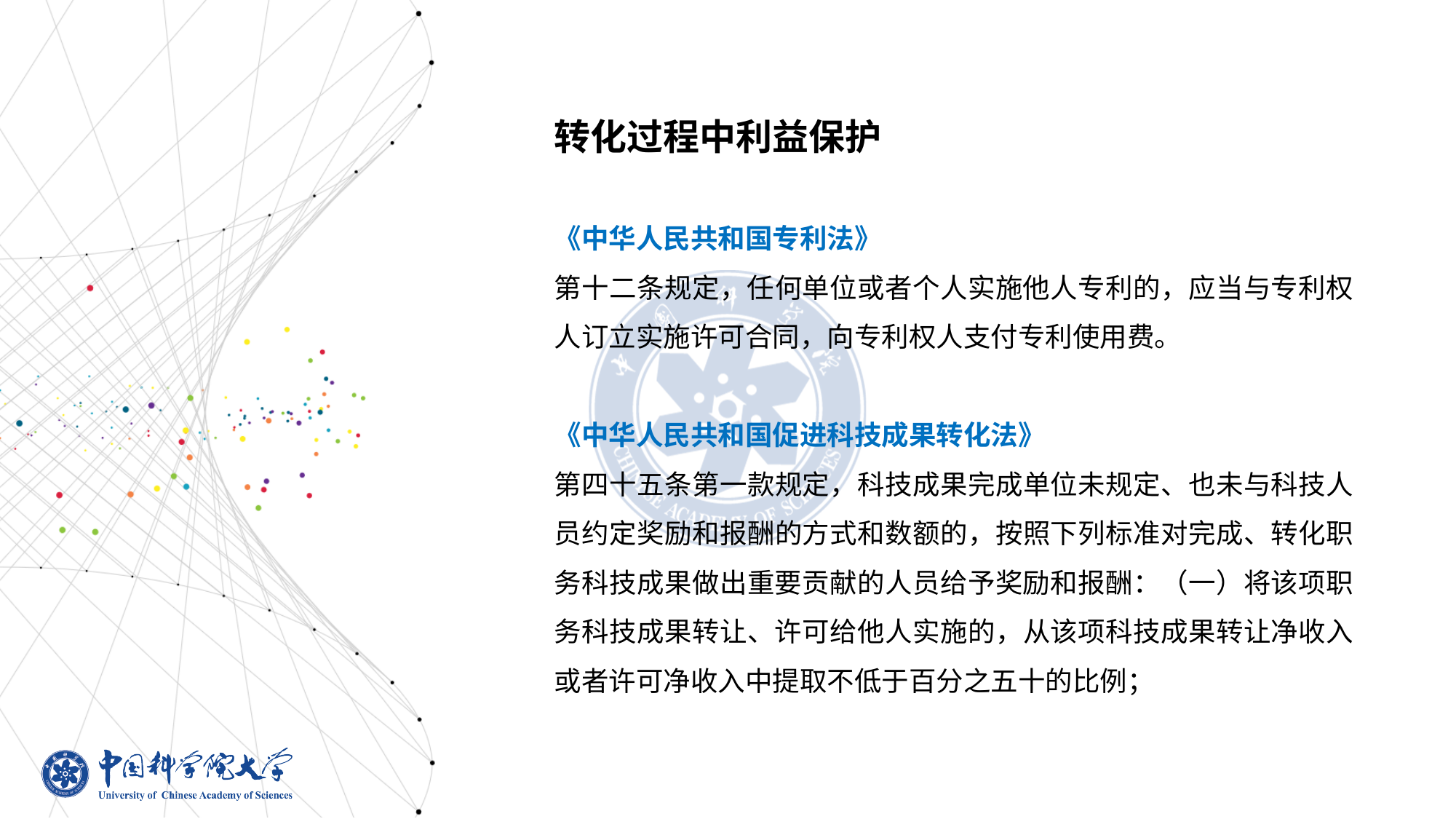

转化过程中利益保护
《中华人民共和国专利法》
第十二条规定，任何单位或者个人实施他人专利的，应当与专利权人订立实施许可合同，向专利权人支付专利使用费。

《中华人民共和国促进科技成果转化法》
第四十五条第一款规定，科技成果完成单位未规定、也未与科技人员约定奖励和报酬的方式和数额的，按照下列标准对完成、转化职务科技成果做出重要贡献的人员给予奖励和报酬：（一）将该项职务科技成果转让、许可给他人实施的，从该项科技成果转让净收入或者许可净收入中提取不低于百分之五十的比例；